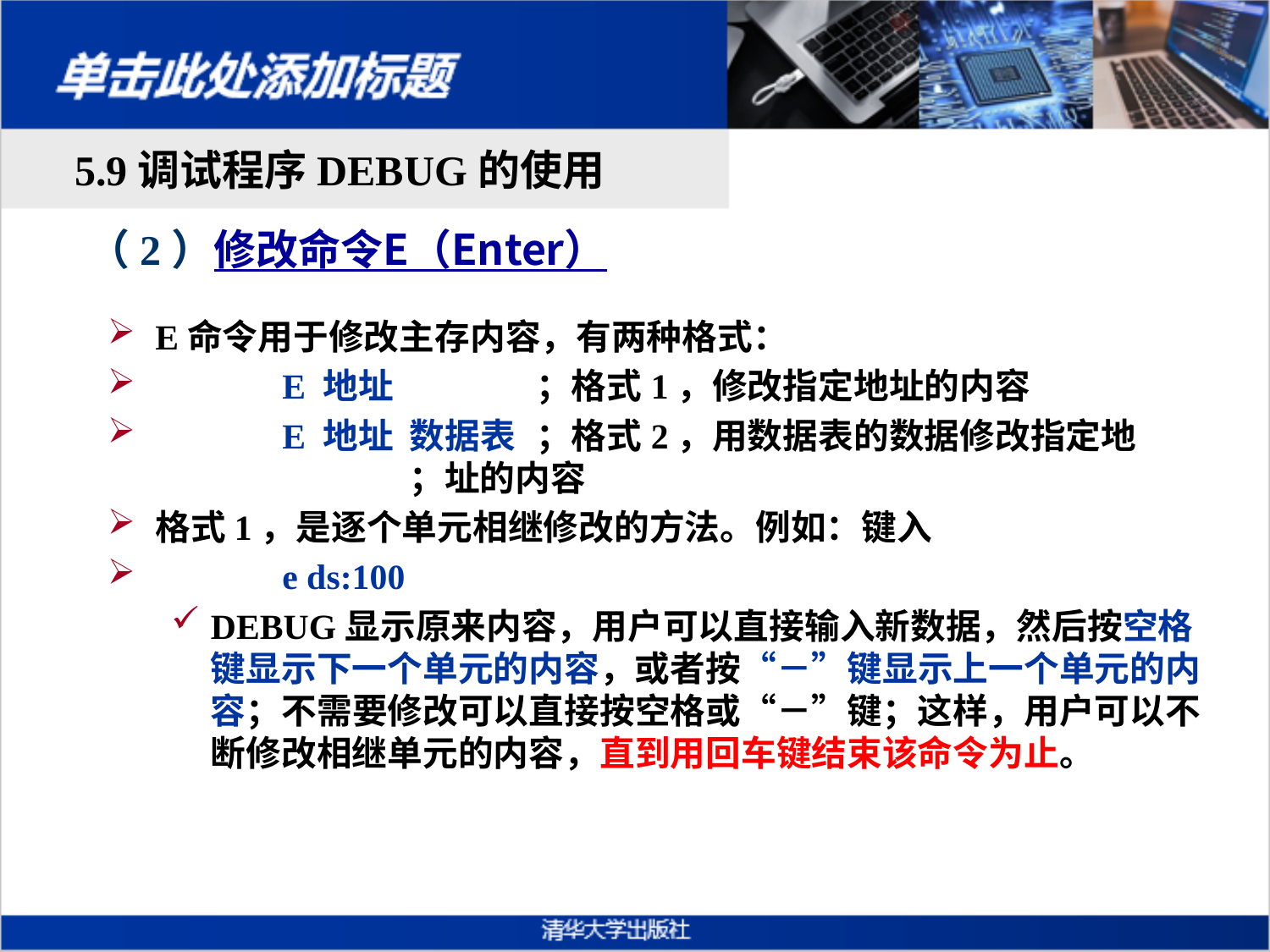

5.9调试程序DEBUG的使用
# （2）修改命令E（Enter）
E命令用于修改主存内容，有两种格式：
	E 地址		；格式1，修改指定地址的内容
	E 地址  数据表	；格式2，用数据表的数据修改指定地			；址的内容
格式1，是逐个单元相继修改的方法。例如：键入
	e ds:100
DEBUG显示原来内容，用户可以直接输入新数据，然后按空格键显示下一个单元的内容，或者按“－”键显示上一个单元的内容；不需要修改可以直接按空格或“－”键；这样，用户可以不断修改相继单元的内容，直到用回车键结束该命令为止。